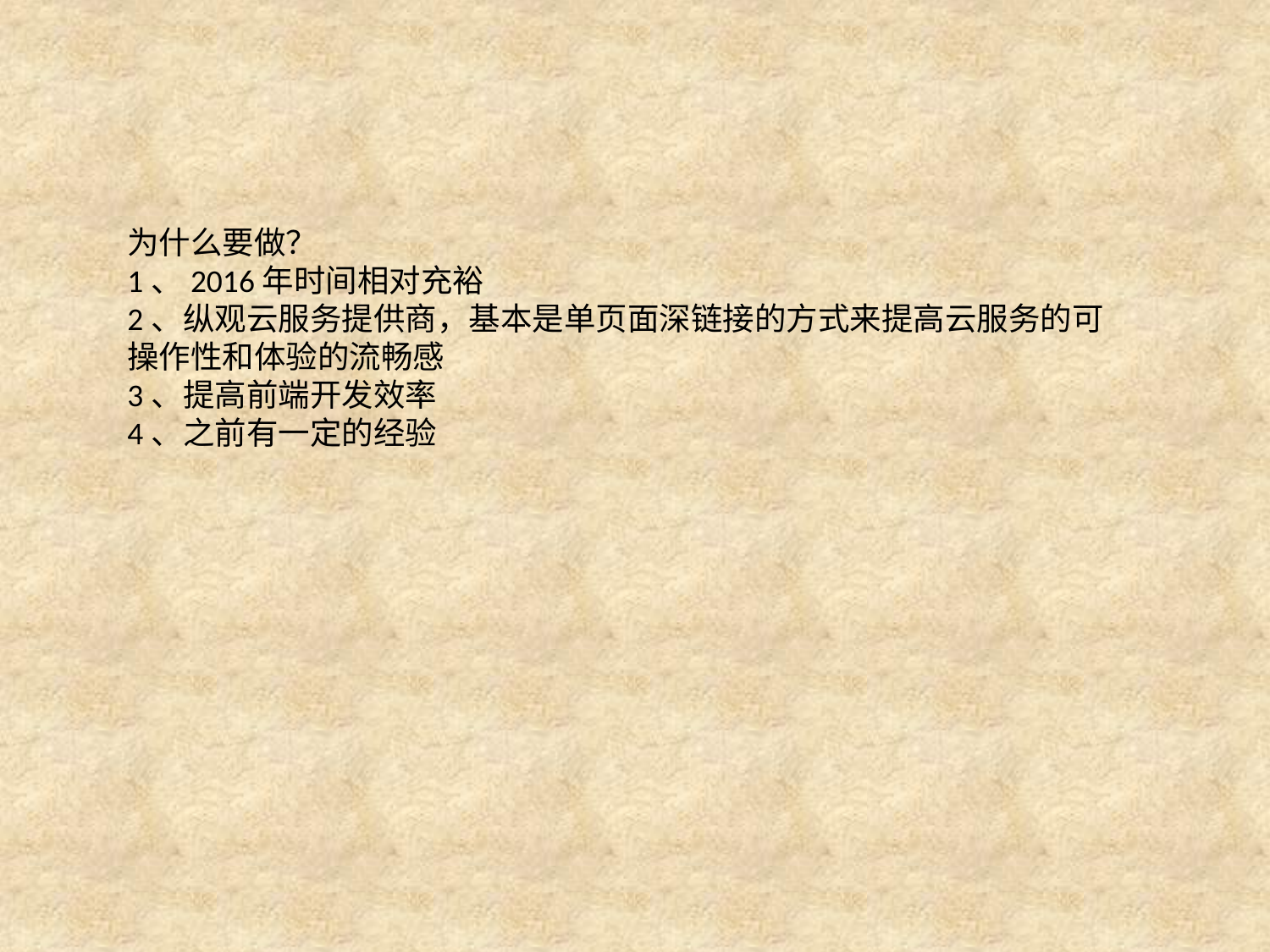

为什么要做？
1、2016年时间相对充裕
2、纵观云服务提供商，基本是单页面深链接的方式来提高云服务的可操作性和体验的流畅感
3、提高前端开发效率
4、之前有一定的经验